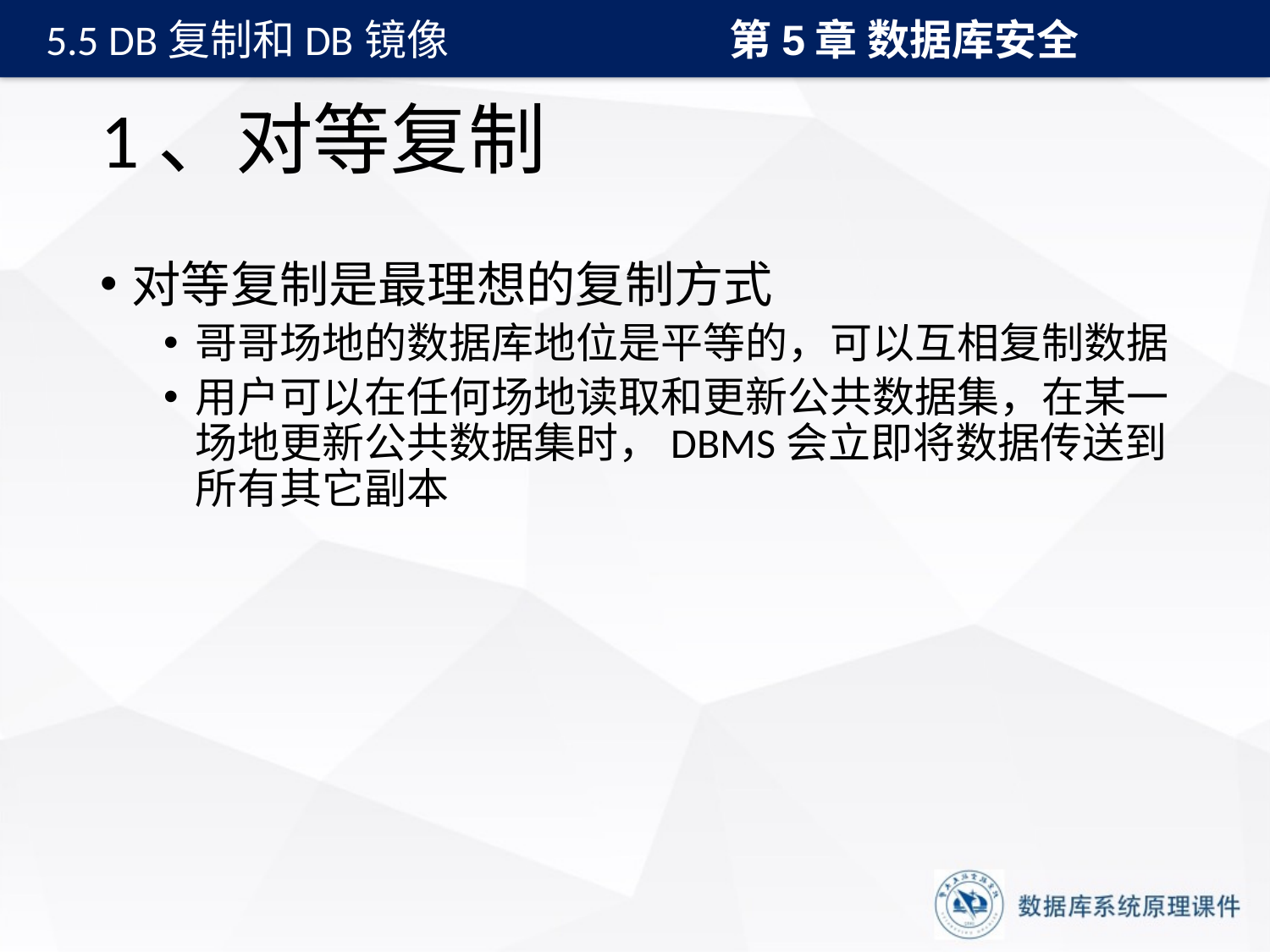

第5章 数据库安全
5.5 DB复制和DB镜像
# 1、对等复制
对等复制是最理想的复制方式
哥哥场地的数据库地位是平等的，可以互相复制数据
用户可以在任何场地读取和更新公共数据集，在某一场地更新公共数据集时，DBMS会立即将数据传送到所有其它副本